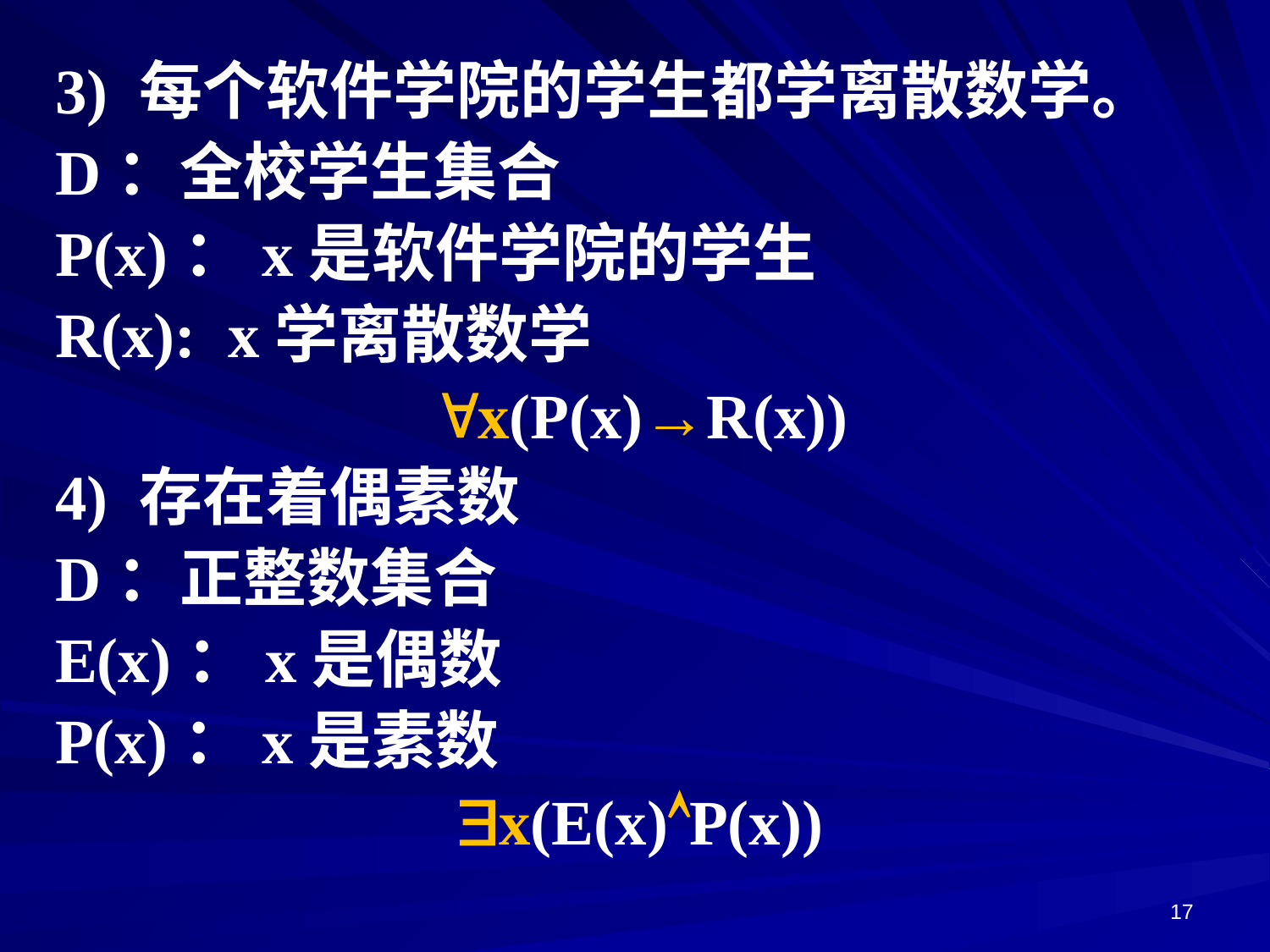

3) 每个软件学院的学生都学离散数学。
D：全校学生集合
P(x)：x是软件学院的学生
R(x):  x学离散数学
∀x(P(x)→R(x))
4) 存在着偶素数
D：正整数集合
E(x)：x是偶数
P(x)：x是素数
∃x(E(x)∧P(x))
17